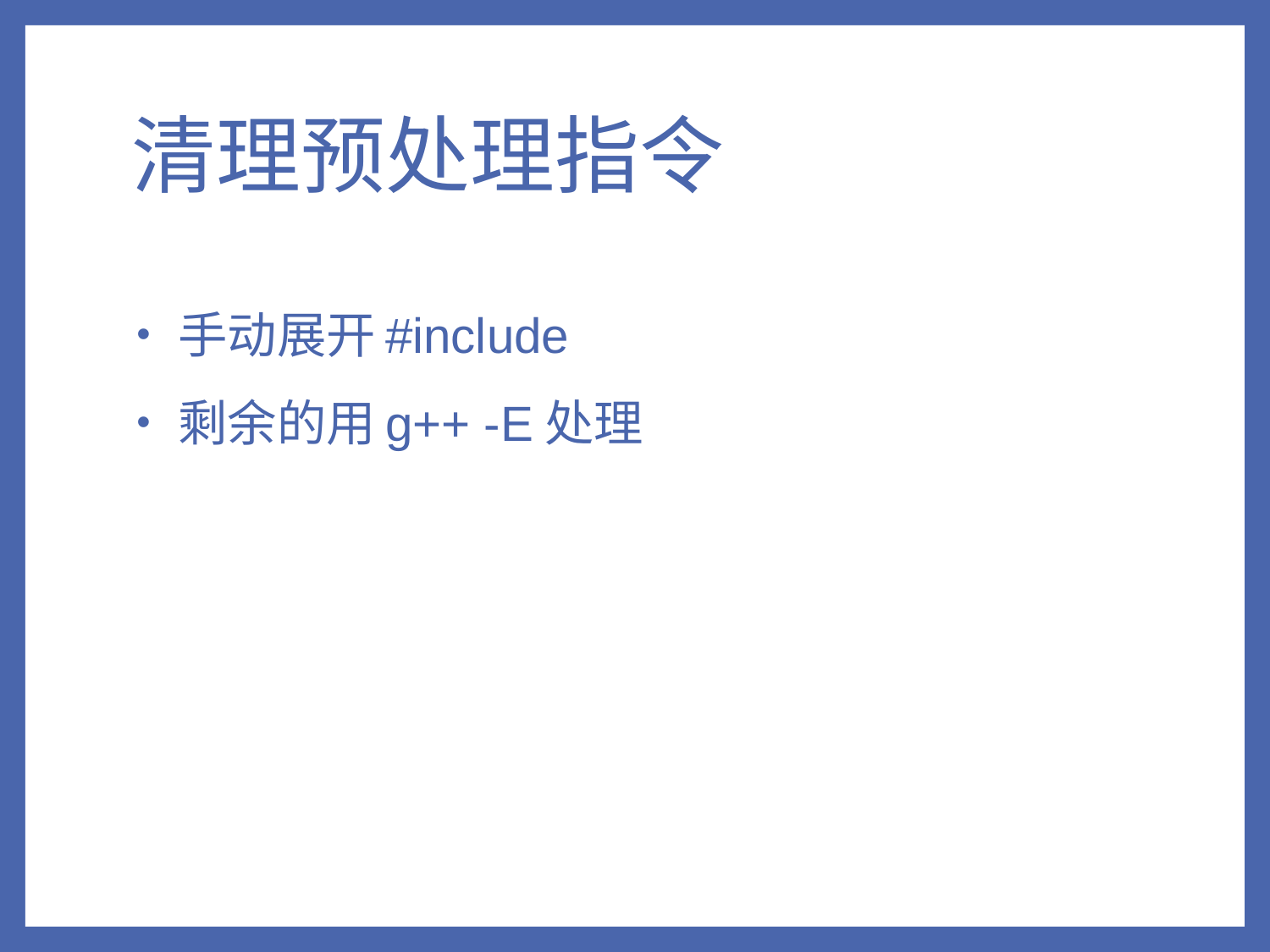

清理预处理指令
 手动展开 #include
 剩余的用 g++ -E 处理